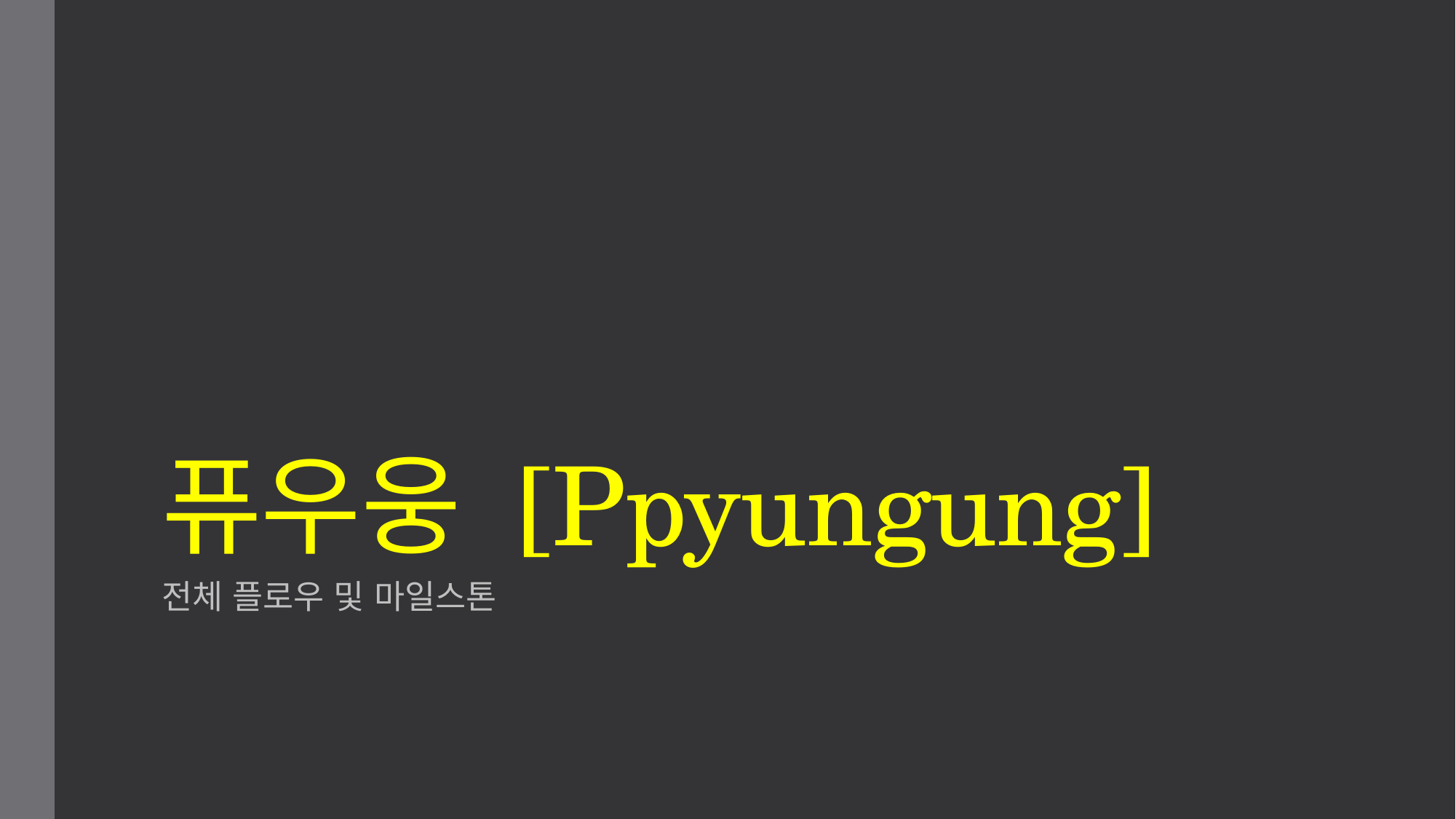

# 퓨우웅 [Ppyungung]
전체 플로우 및 마일스톤